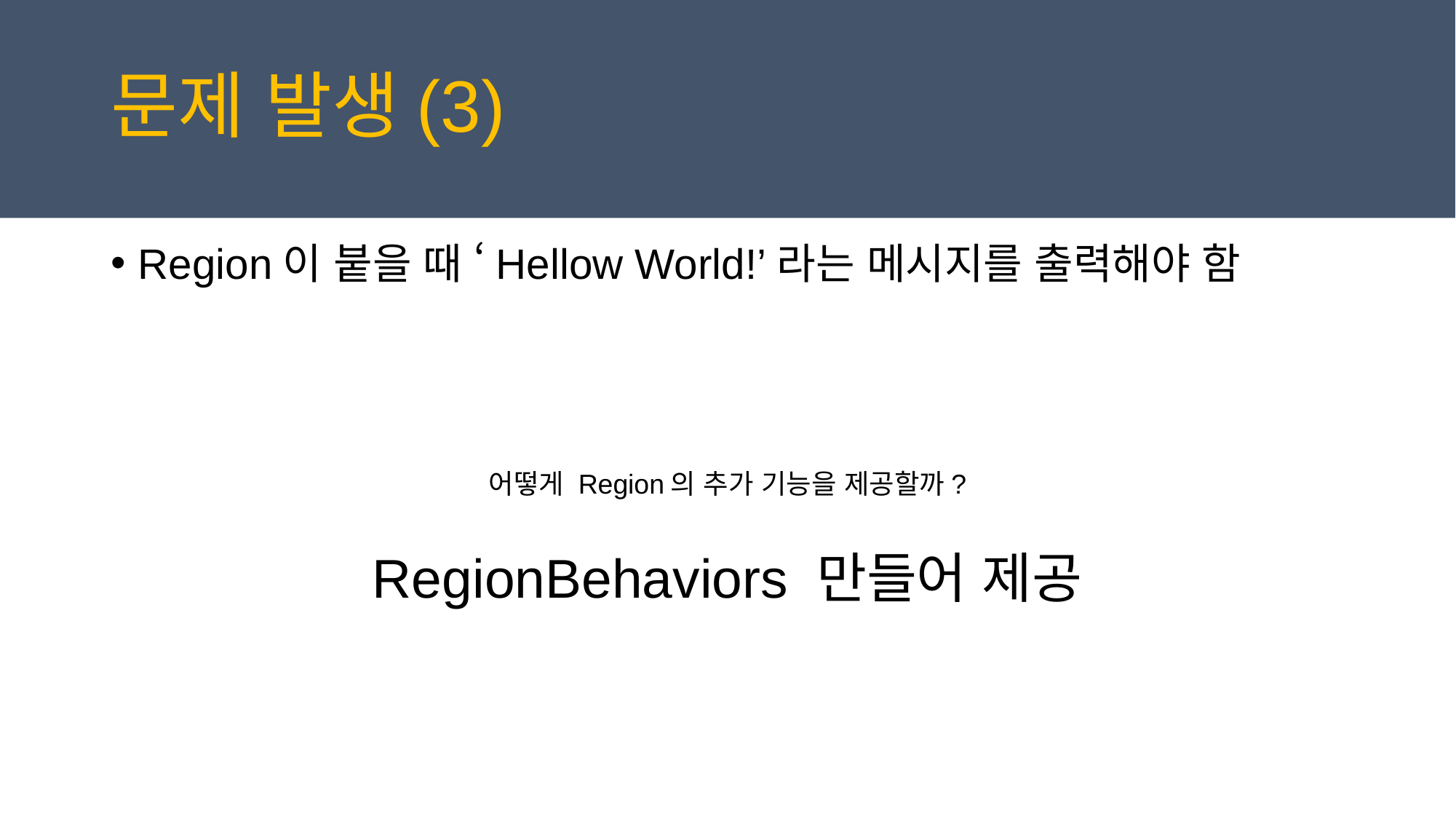

문제 발생(3)
Region이 붙을 때 ‘Hellow World!’라는 메시지를 출력해야 함
어떻게 Region의 추가 기능을 제공할까?

RegionBehaviors 만들어 제공